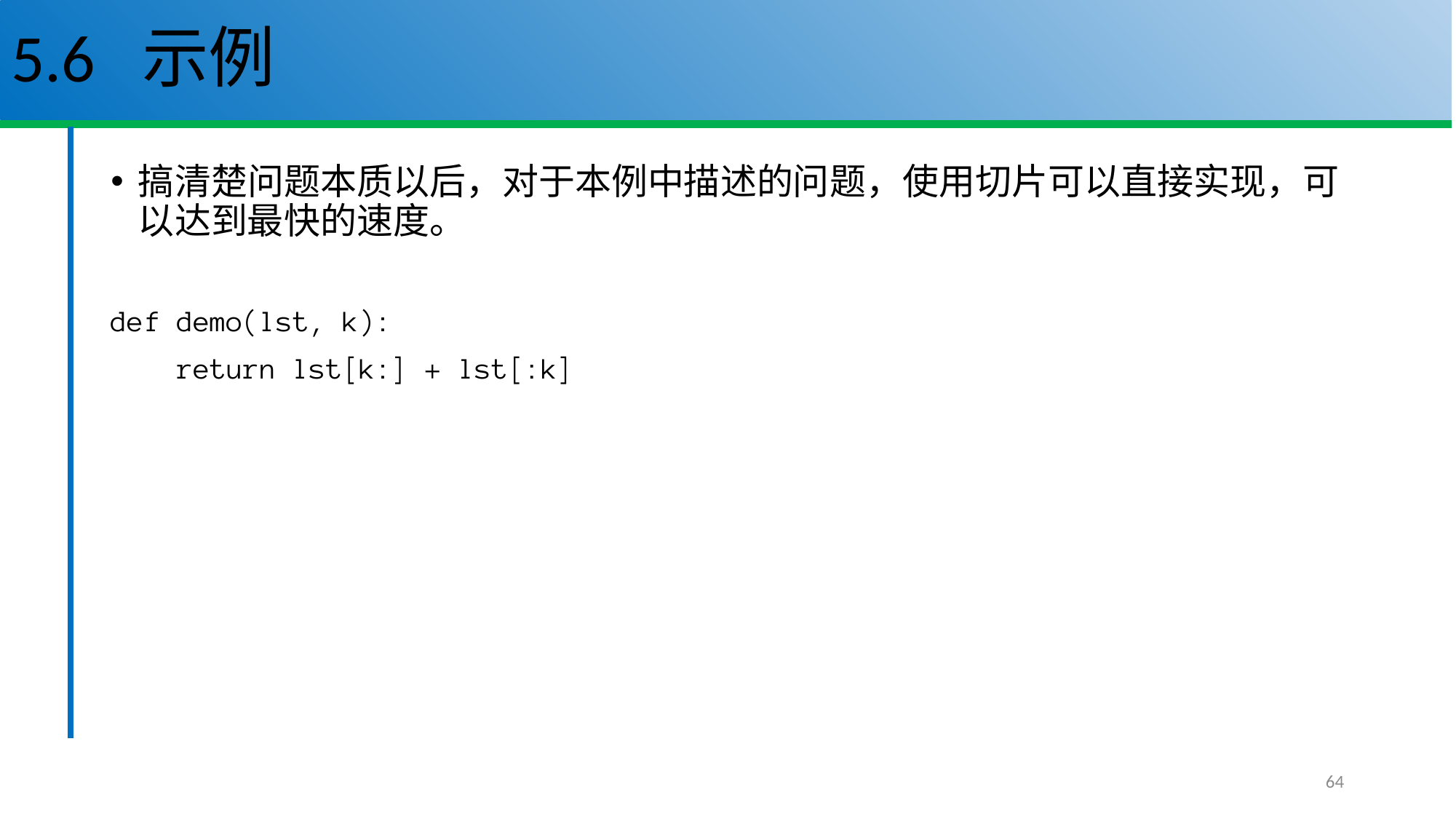

# 5.6  示例
搞清楚问题本质以后，对于本例中描述的问题，使用切片可以直接实现，可以达到最快的速度。

def demo(lst, k):
    return lst[k:] + lst[:k]
64